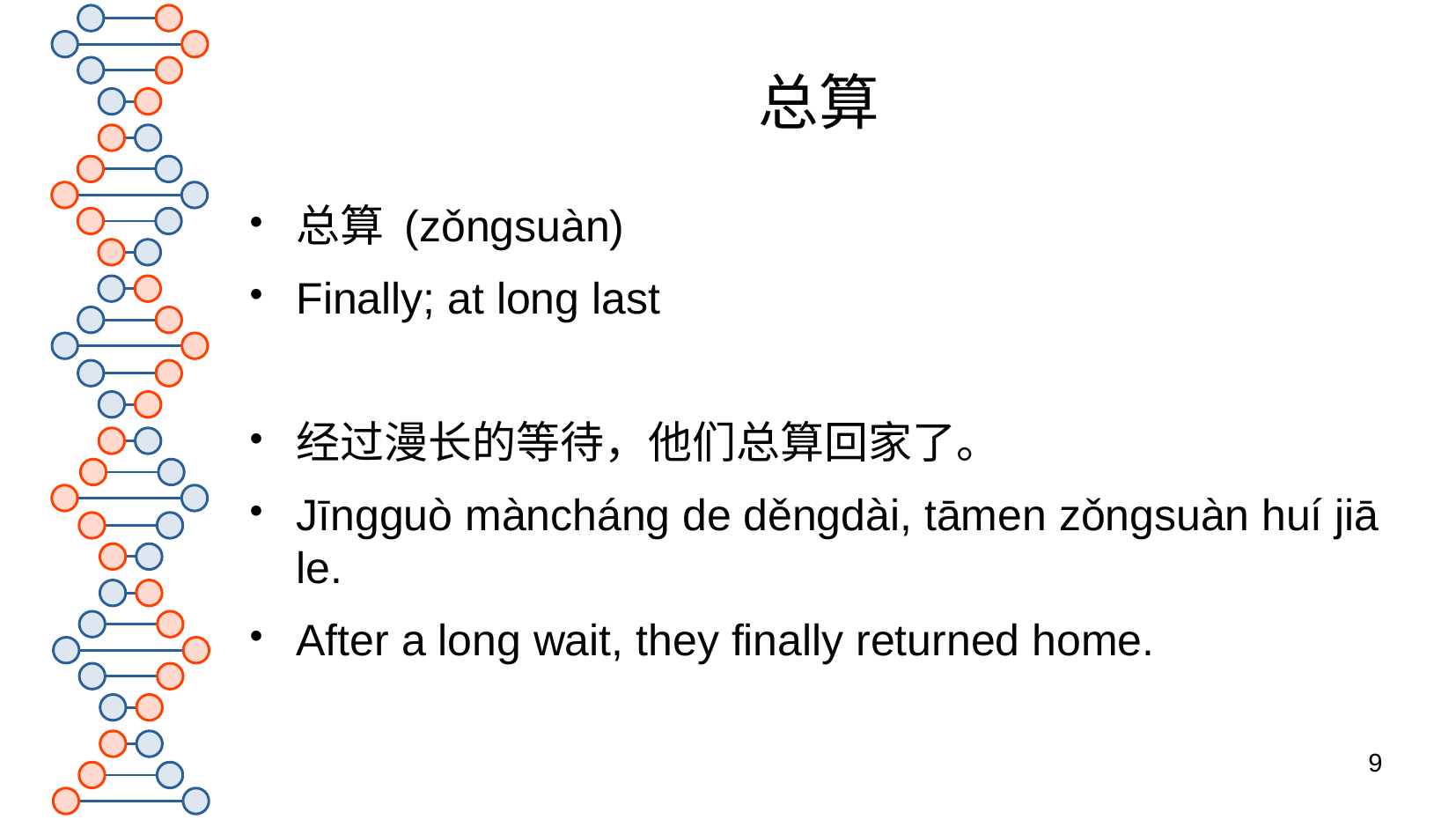

# 总算
总算 (zǒngsuàn)
Finally; at long last

经过漫长的等待，他们总算回家了。
Jīngguò màncháng de děngdài, tāmen zǒngsuàn huí jiā le.
After a long wait, they finally returned home.

9